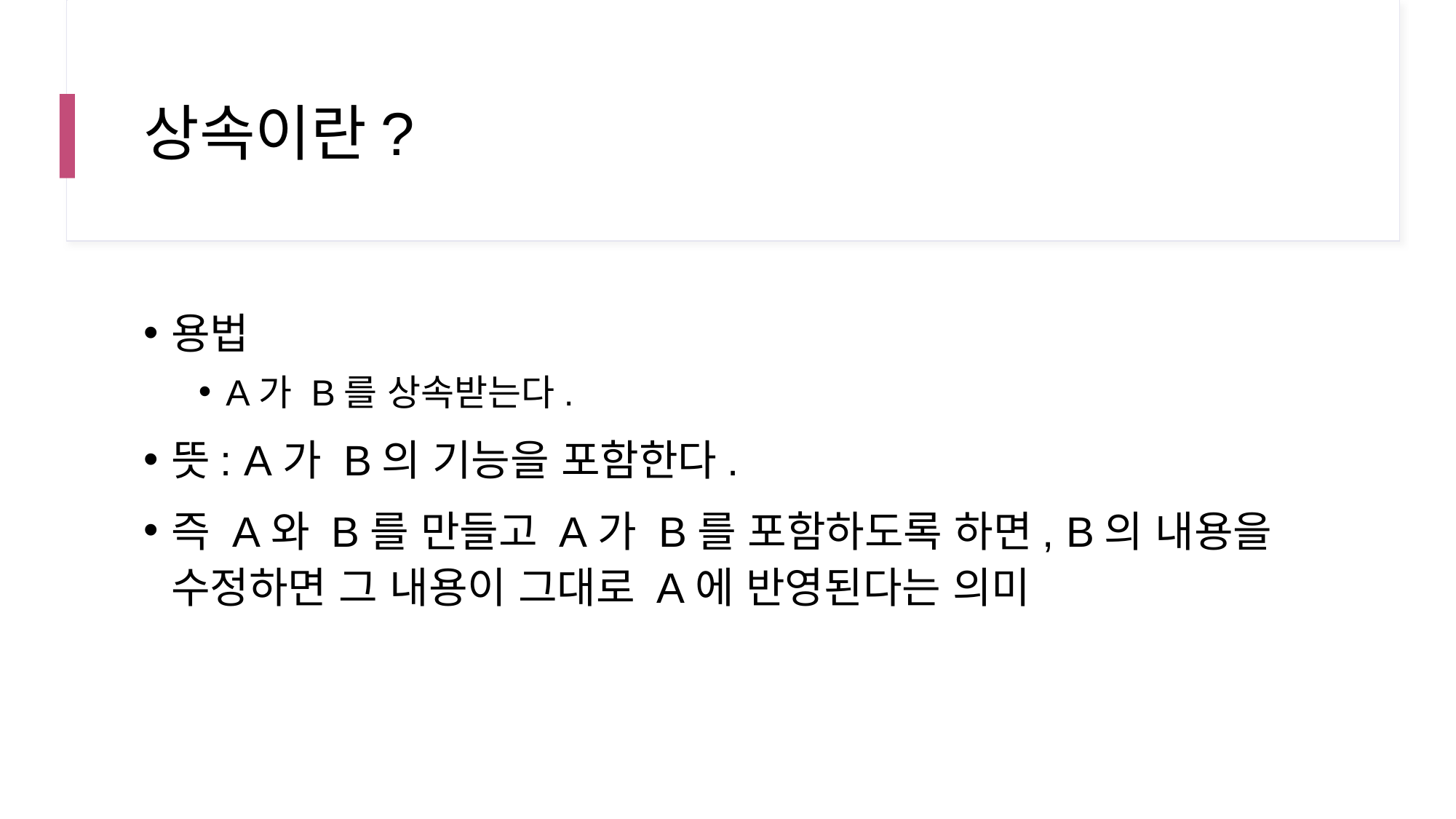

# 상속이란?
용법
A가 B를 상속받는다.
뜻: A가 B의 기능을 포함한다.
즉 A와 B를 만들고 A가 B를 포함하도록 하면, B의 내용을 수정하면 그 내용이 그대로 A에 반영된다는 의미